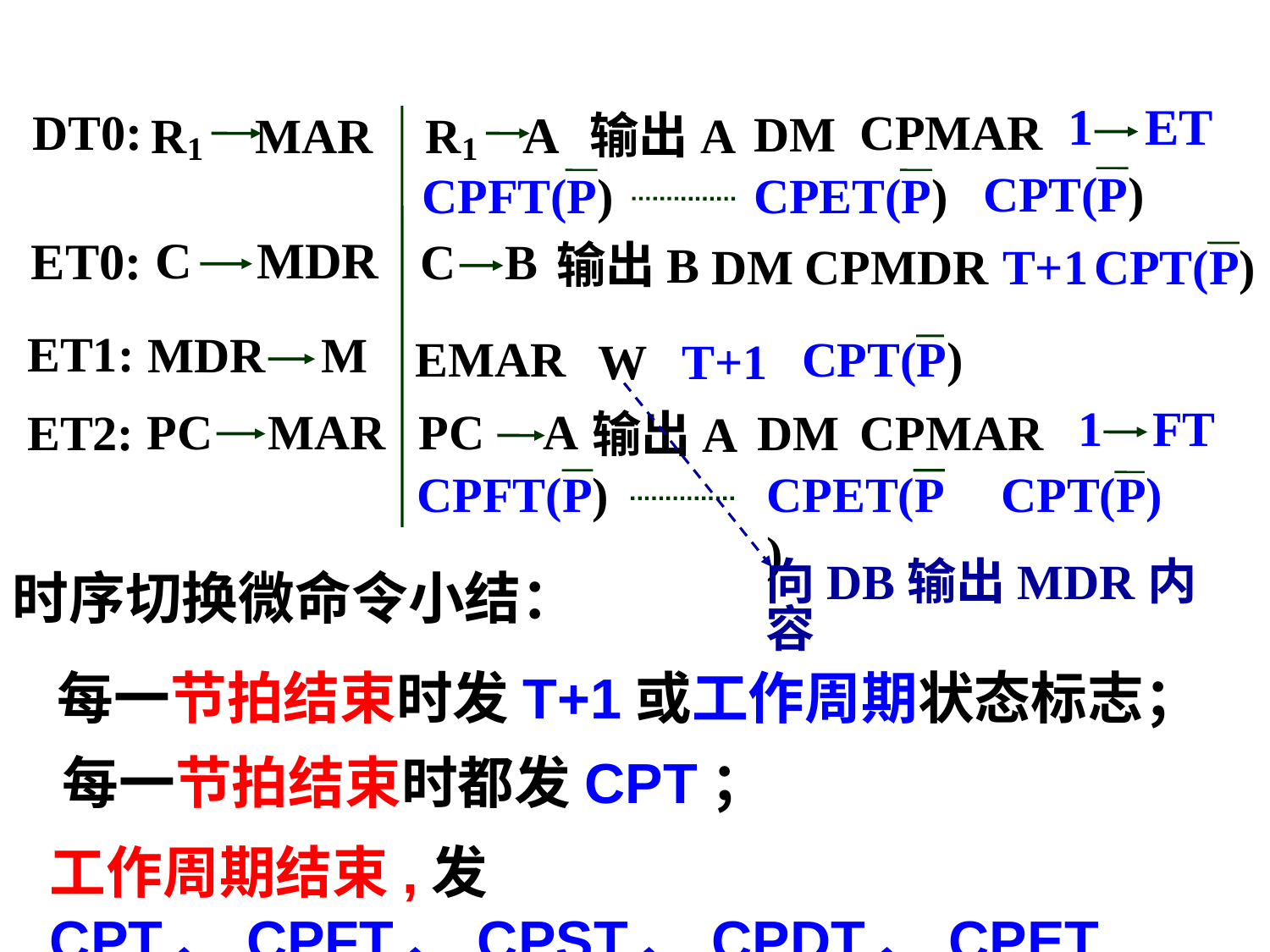

DT0:
R1       MAR

CPMAR
DM
输出A
1    ET

R1     A

CPT(P)

CPFT(P)

CPET(P)

ET0:
C     MDR

输出B
DM
CPMDR
T+1
CPT(P)

C    B

ET1:
EMAR
CPT(P)

T+1
W
MDR     M

ET2:
DM
CPMAR
输出A
1    FT

PC     MAR

PC     A

CPFT(P)

CPET(P)

CPT(P)

向DB输出MDR内容
时序切换微命令小结：
每一节拍结束时发T+1或工作周期状态标志；
每一节拍结束时都发CPT；
工作周期结束,发CPT、CPFT、CPST、CPDT、CPET